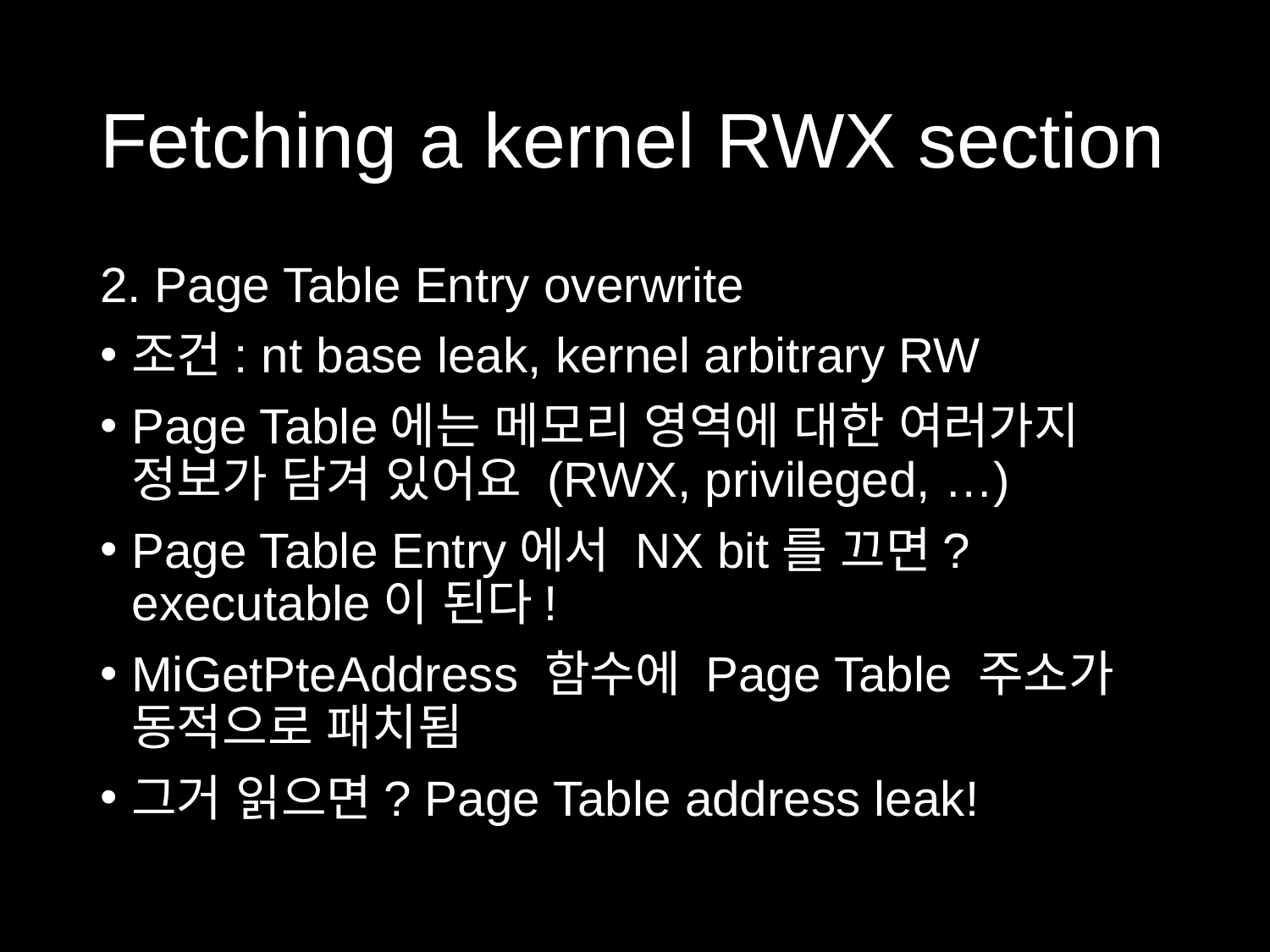

# Fetching a kernel RWX section
2. Page Table Entry overwrite
조건: nt base leak, kernel arbitrary RW
Page Table에는 메모리 영역에 대한 여러가지 정보가 담겨 있어요 (RWX, privileged, …)
Page Table Entry에서 NX bit를 끄면? executable이 된다!
MiGetPteAddress 함수에 Page Table 주소가 동적으로 패치됨
그거 읽으면? Page Table address leak!